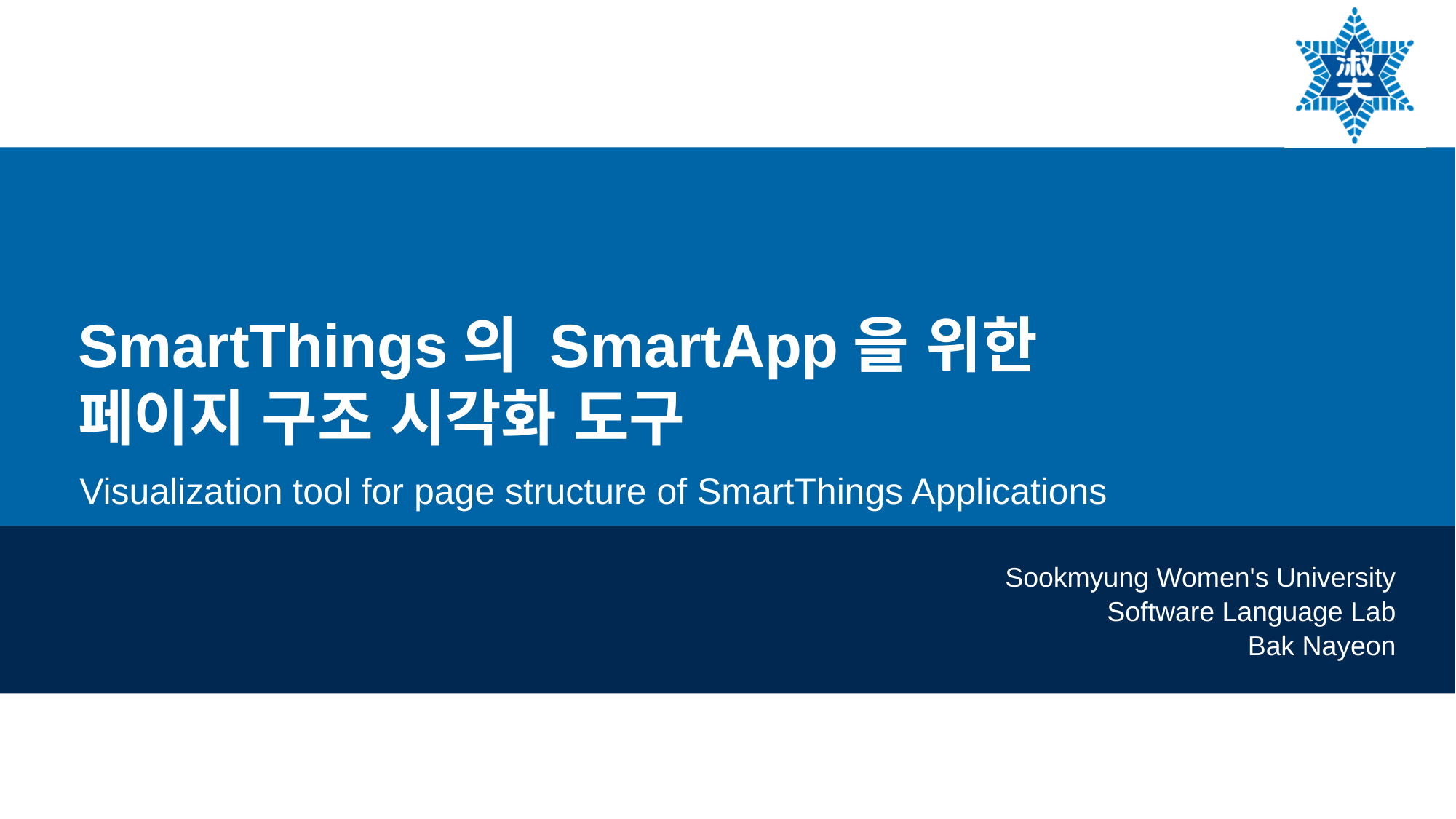

# SmartThings의 SmartApp을 위한 페이지 구조 시각화 도구
Visualization tool for page structure of SmartThings Applications
Sookmyung Women's University
Software Language Lab
Bak Nayeon